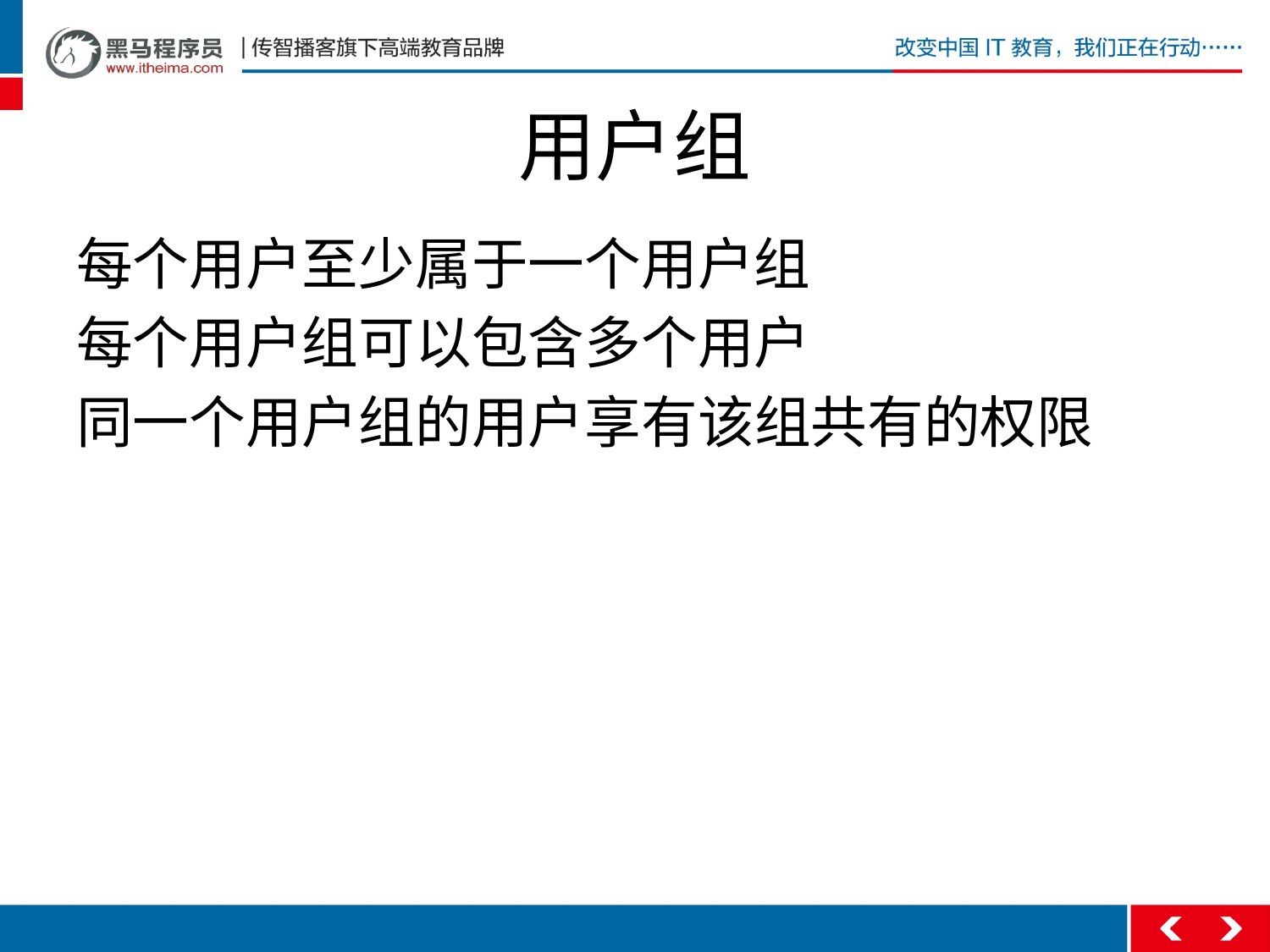

# 用户组
每个用户至少属于一个用户组
每个用户组可以包含多个用户
同一个用户组的用户享有该组共有的权限